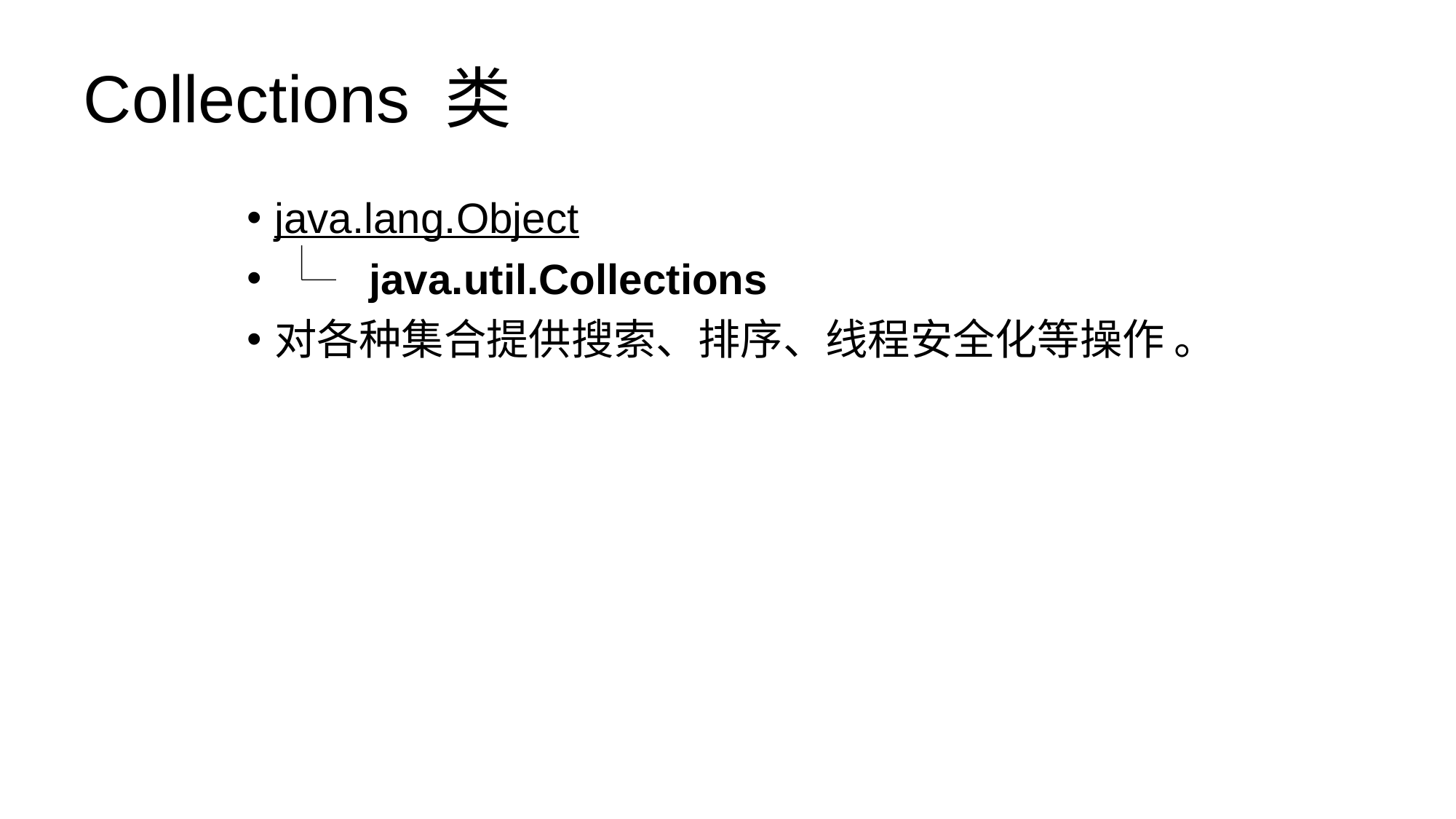

# Collections 类
java.lang.Object
        java.util.Collections
对各种集合提供搜索、排序、线程安全化等操作 。